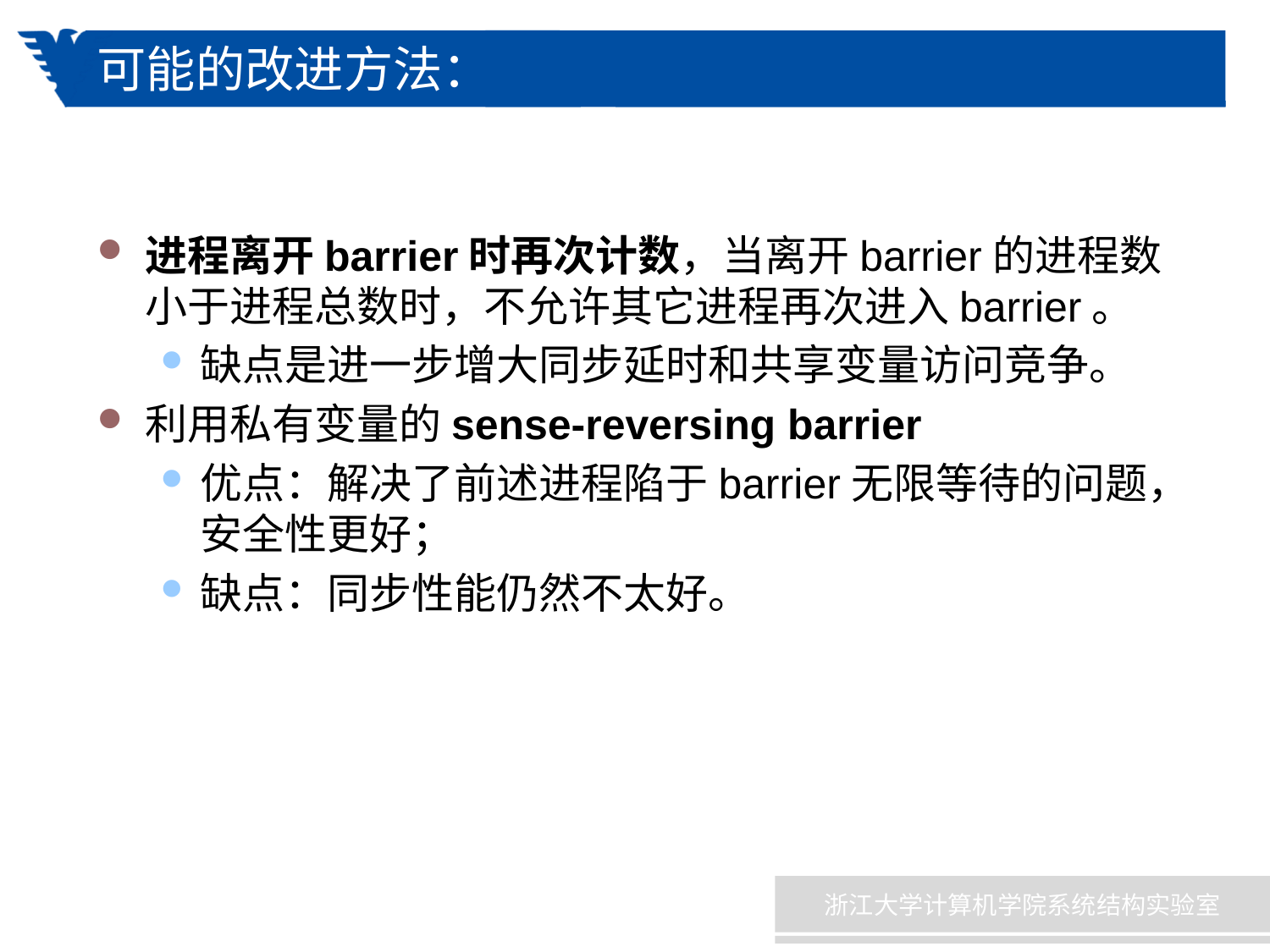

# 可能的改进方法：
进程离开barrier时再次计数，当离开barrier的进程数小于进程总数时，不允许其它进程再次进入barrier。
缺点是进一步增大同步延时和共享变量访问竞争。
利用私有变量的sense-reversing barrier
优点：解决了前述进程陷于barrier无限等待的问题，安全性更好；
缺点：同步性能仍然不太好。